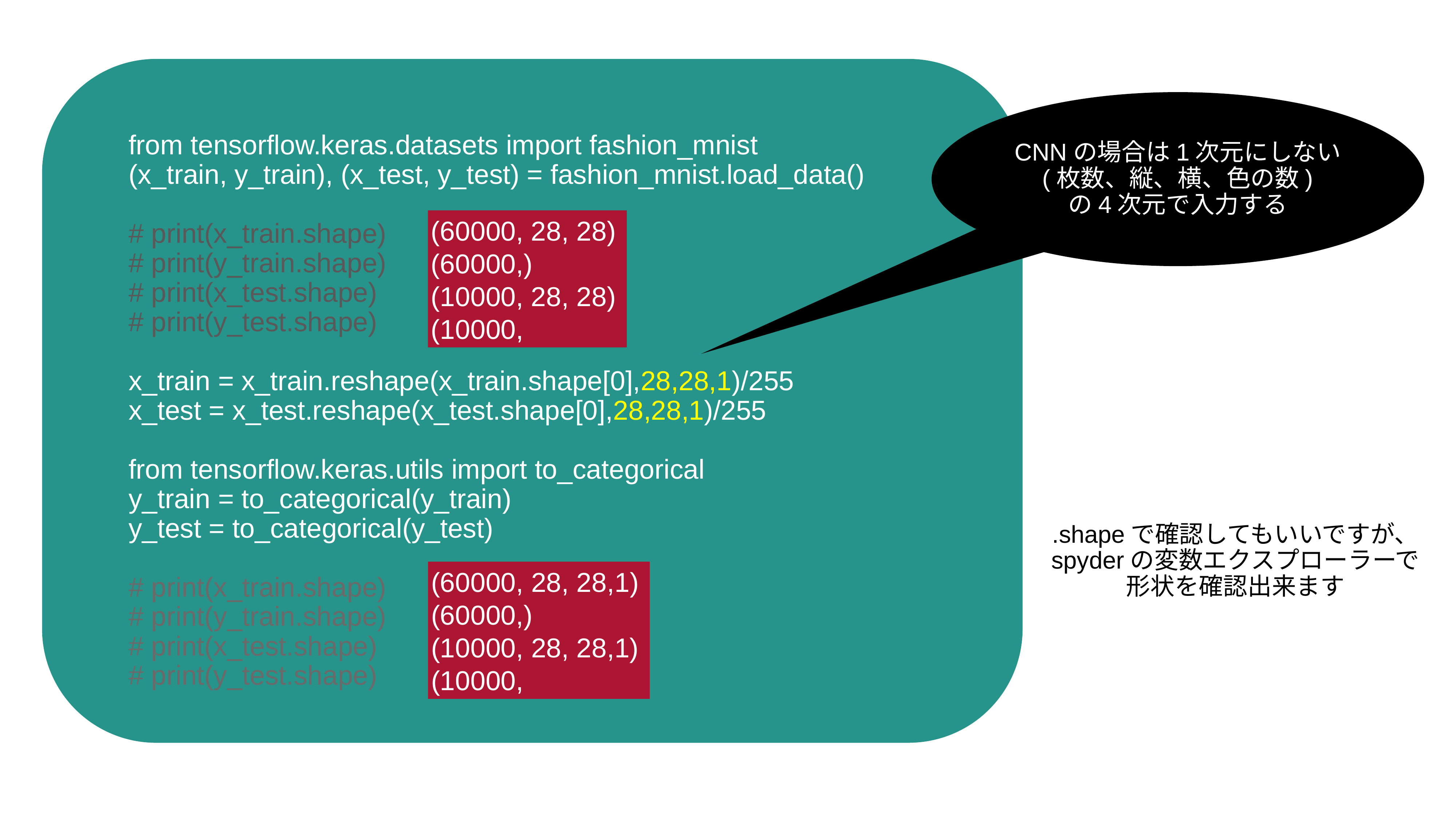

from tensorflow.keras.datasets import fashion_mnist
(x_train, y_train), (x_test, y_test) = fashion_mnist.load_data()

# print(x_train.shape)
# print(y_train.shape)
# print(x_test.shape)
# print(y_test.shape)

x_train = x_train.reshape(x_train.shape[0],28,28,1)/255
x_test = x_test.reshape(x_test.shape[0],28,28,1)/255

from tensorflow.keras.utils import to_categorical
y_train = to_categorical(y_train)
y_test = to_categorical(y_test)

# print(x_train.shape)
# print(y_train.shape)
# print(x_test.shape)
# print(y_test.shape)
CNNの場合は1次元にしない
(枚数、縦、横、色の数)
の4次元で入力する
(60000, 28, 28)
(60000,)
(10000, 28, 28)
(10000,
.shapeで確認してもいいですが、
spyderの変数エクスプローラーで
形状を確認出来ます
(60000, 28, 28,1)
(60000,)
(10000, 28, 28,1)
(10000,